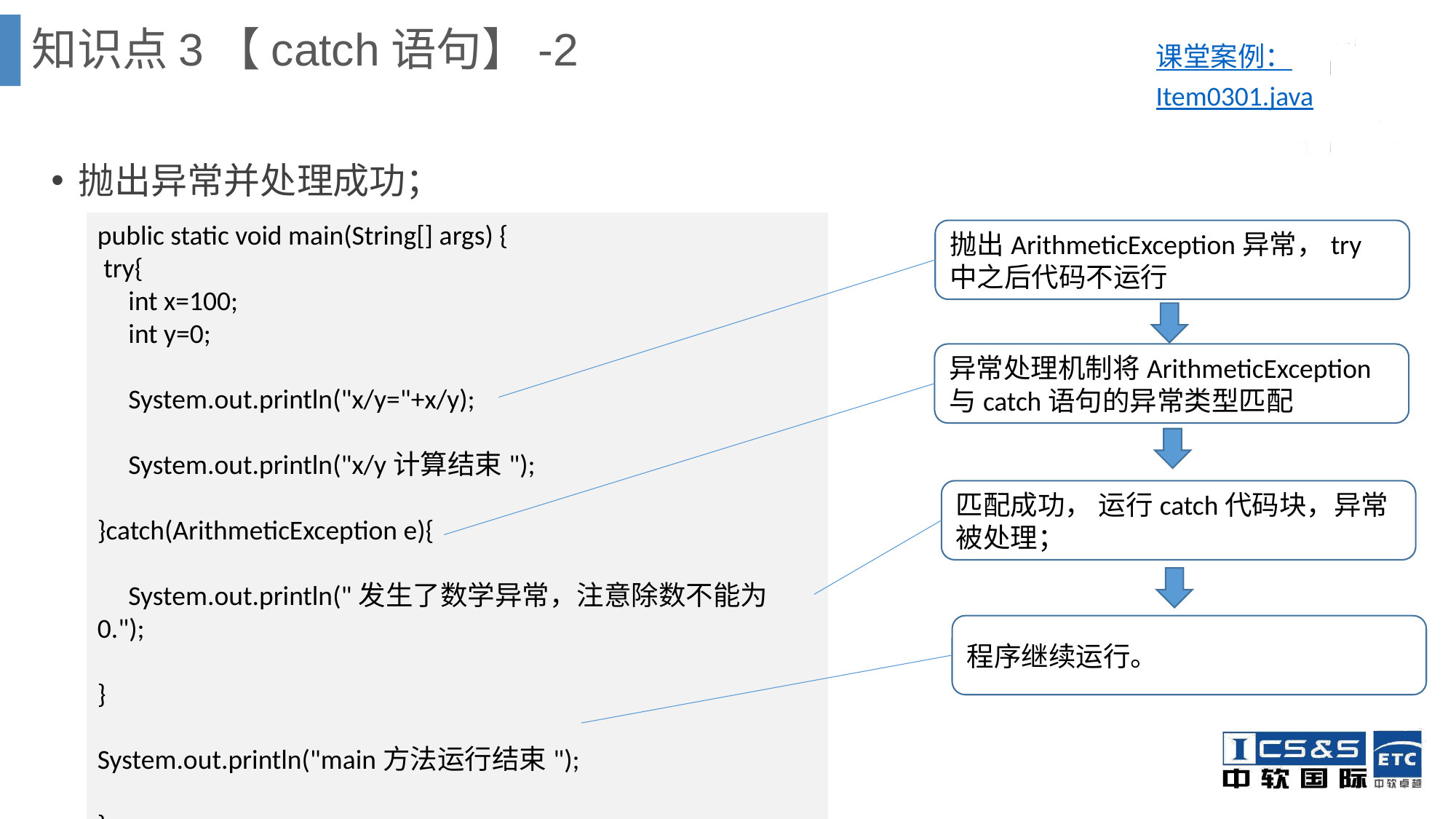

知识点3【catch语句】-2
课堂案例：Item0301.java
抛出异常并处理成功；
public static void main(String[] args) {
 try{
     int x=100;
     int y=0;

     System.out.println("x/y="+x/y);

     System.out.println("x/y计算结束");

}catch(ArithmeticException e){

     System.out.println("发生了数学异常，注意除数不能为0.");

}

System.out.println("main方法运行结束");

}
抛出ArithmeticException异常，try中之后代码不运行

异常处理机制将ArithmeticException与catch语句的异常类型匹配

匹配成功， 运行catch代码块，异常被处理；

程序继续运行。